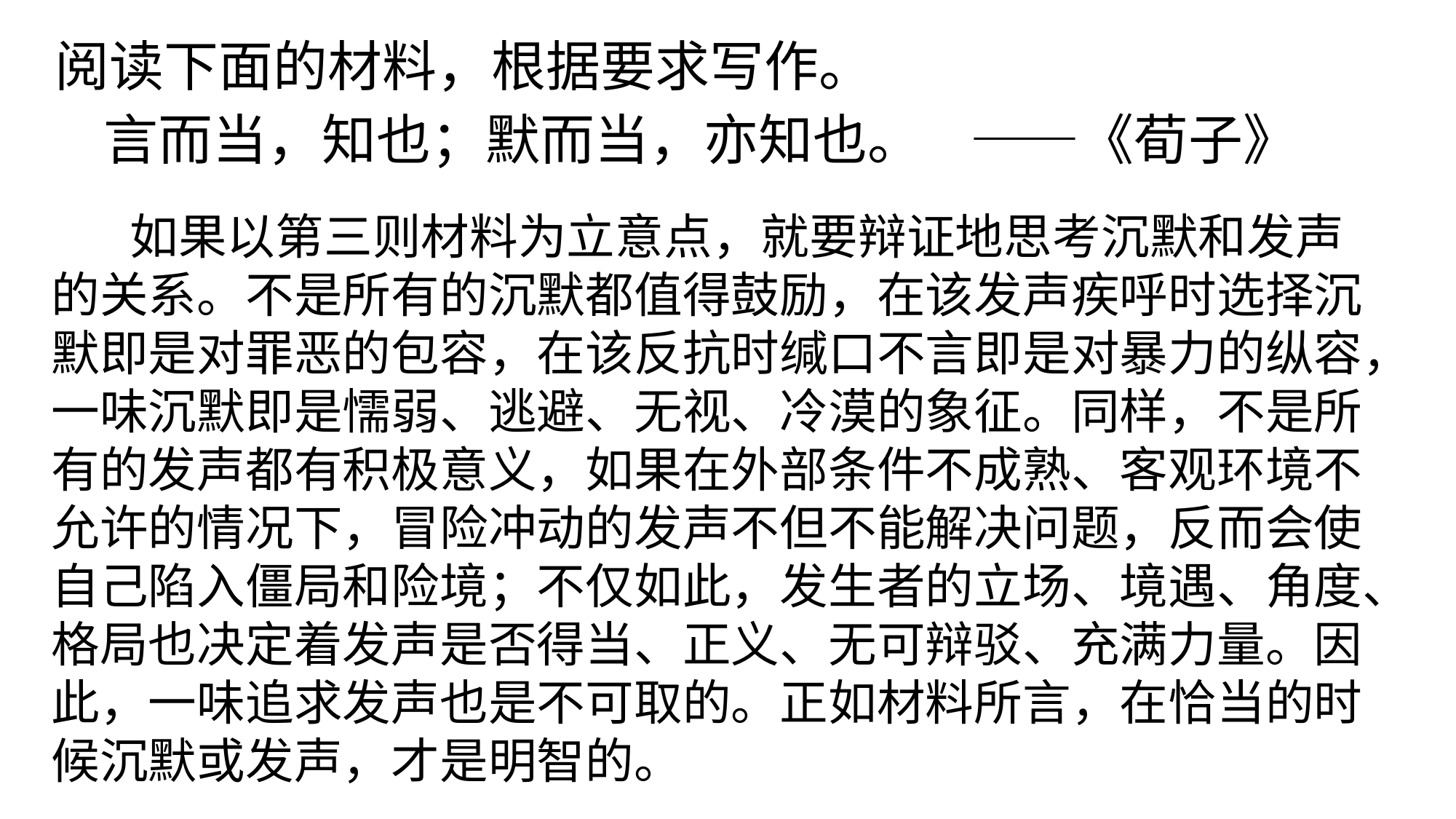

阅读下面的材料，根据要求写作。
     言而当，知也；默而当，亦知也。    ——《荀子》

   如果以第三则材料为立意点，就要辩证地思考沉默和发声的关系。不是所有的沉默都值得鼓励，在该发声疾呼时选择沉默即是对罪恶的包容，在该反抗时缄口不言即是对暴力的纵容，一味沉默即是懦弱、逃避、无视、冷漠的象征。同样，不是所有的发声都有积极意义，如果在外部条件不成熟、客观环境不允许的情况下，冒险冲动的发声不但不能解决问题，反而会使自己陷入僵局和险境；不仅如此，发生者的立场、境遇、角度、格局也决定着发声是否得当、正义、无可辩驳、充满力量。因此，一味追求发声也是不可取的。正如材料所言，在恰当的时候沉默或发声，才是明智的。